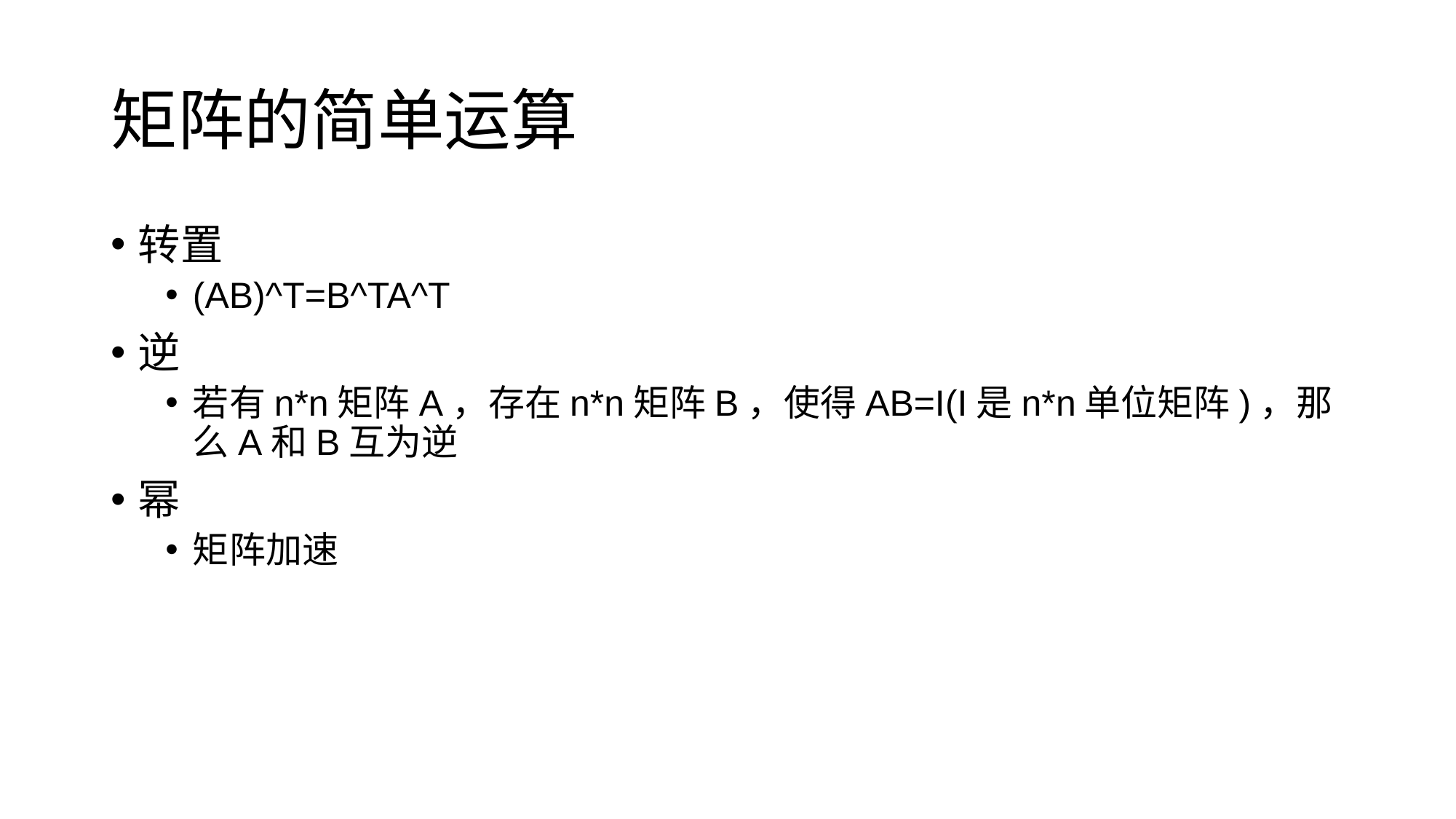

# 矩阵的简单运算
转置
(AB)^T=B^TA^T
逆
若有n*n矩阵A，存在n*n矩阵B，使得AB=I(I是n*n单位矩阵)，那么A和B互为逆
幂
矩阵加速